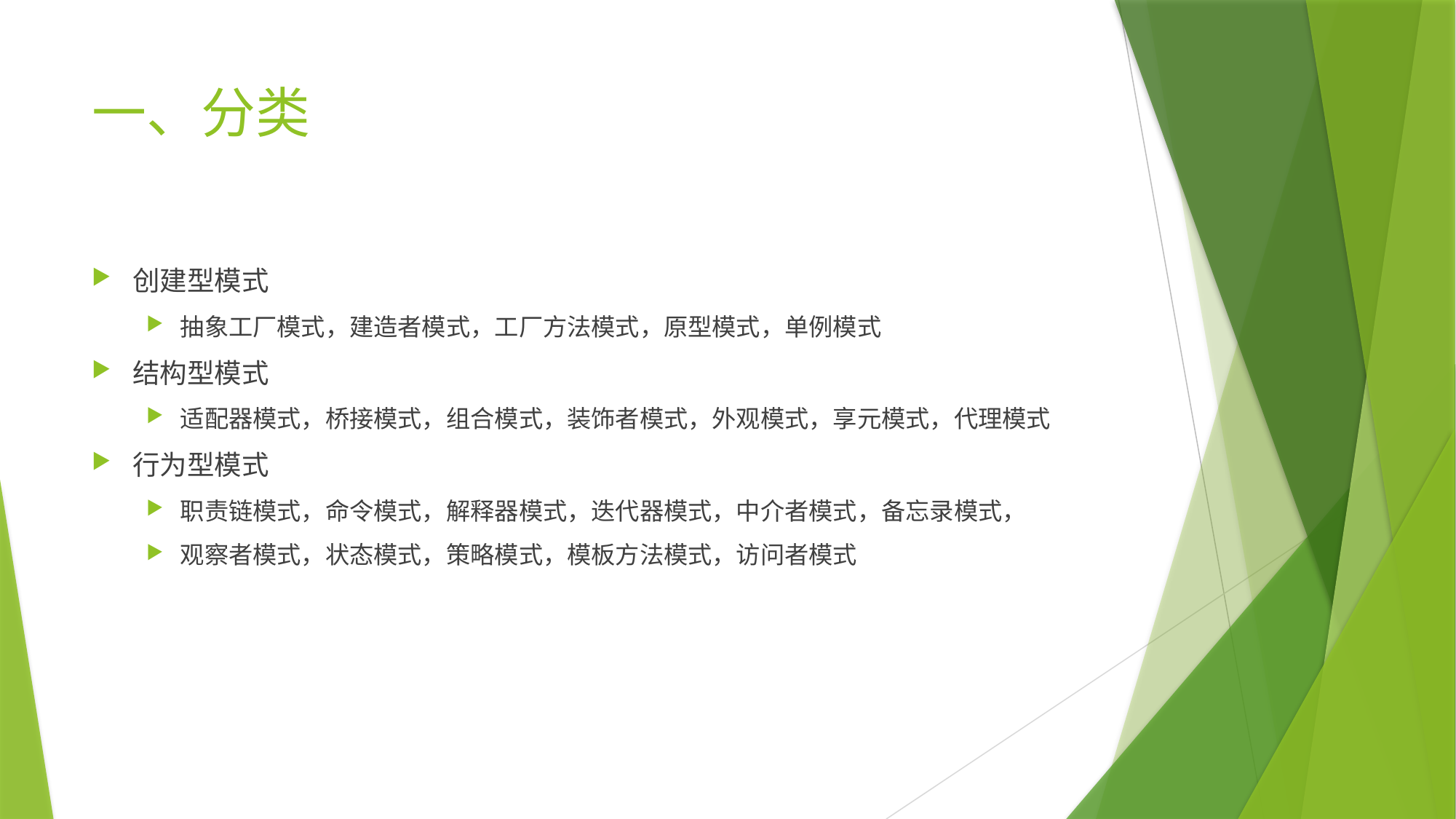

# 一、分类
创建型模式
抽象工厂模式，建造者模式，工厂方法模式，原型模式，单例模式
结构型模式
适配器模式，桥接模式，组合模式，装饰者模式，外观模式，享元模式，代理模式
行为型模式
职责链模式，命令模式，解释器模式，迭代器模式，中介者模式，备忘录模式，
观察者模式，状态模式，策略模式，模板方法模式，访问者模式